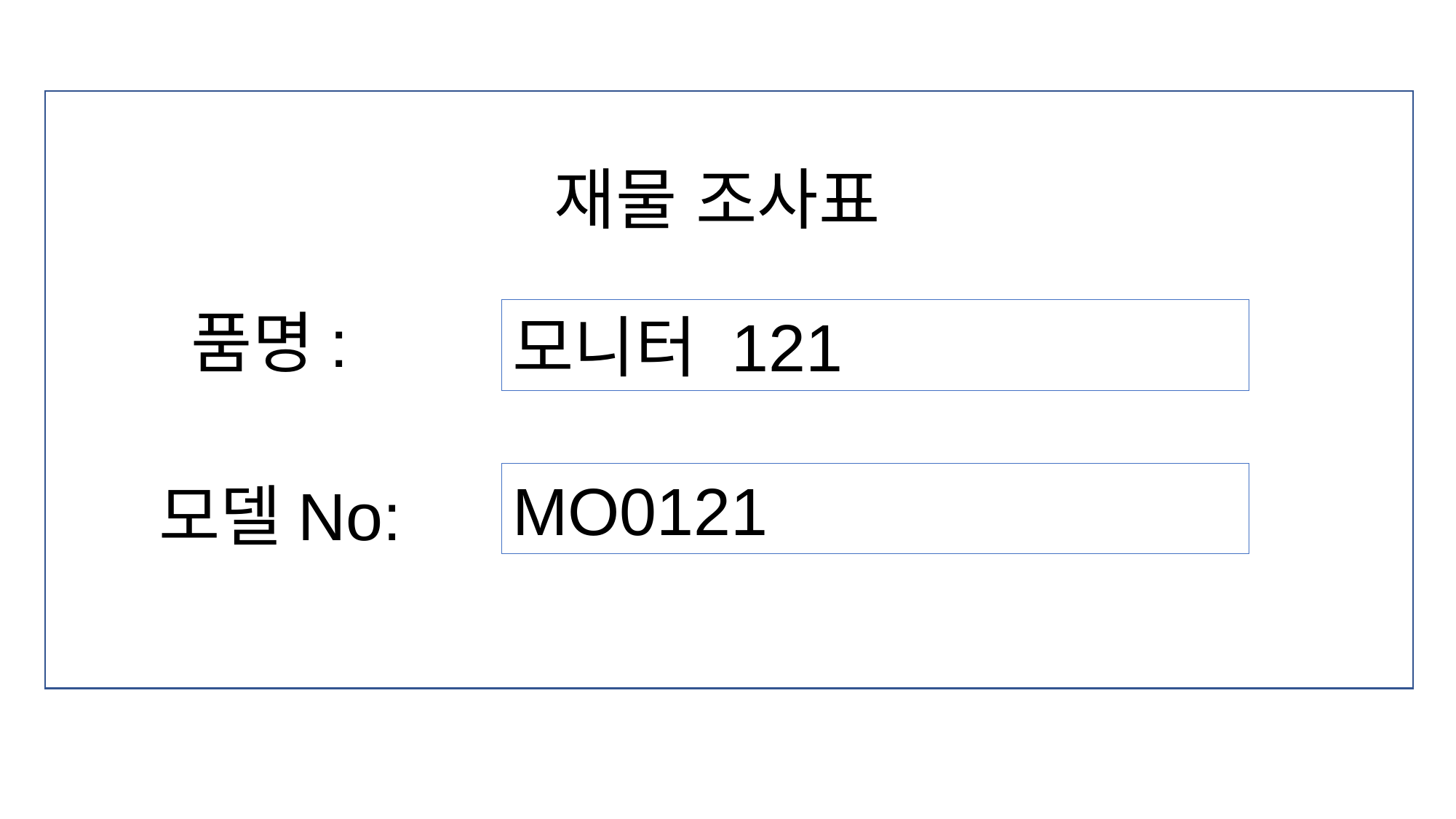

재물 조사표
품명:
모니터 121
MO0121
모델No: